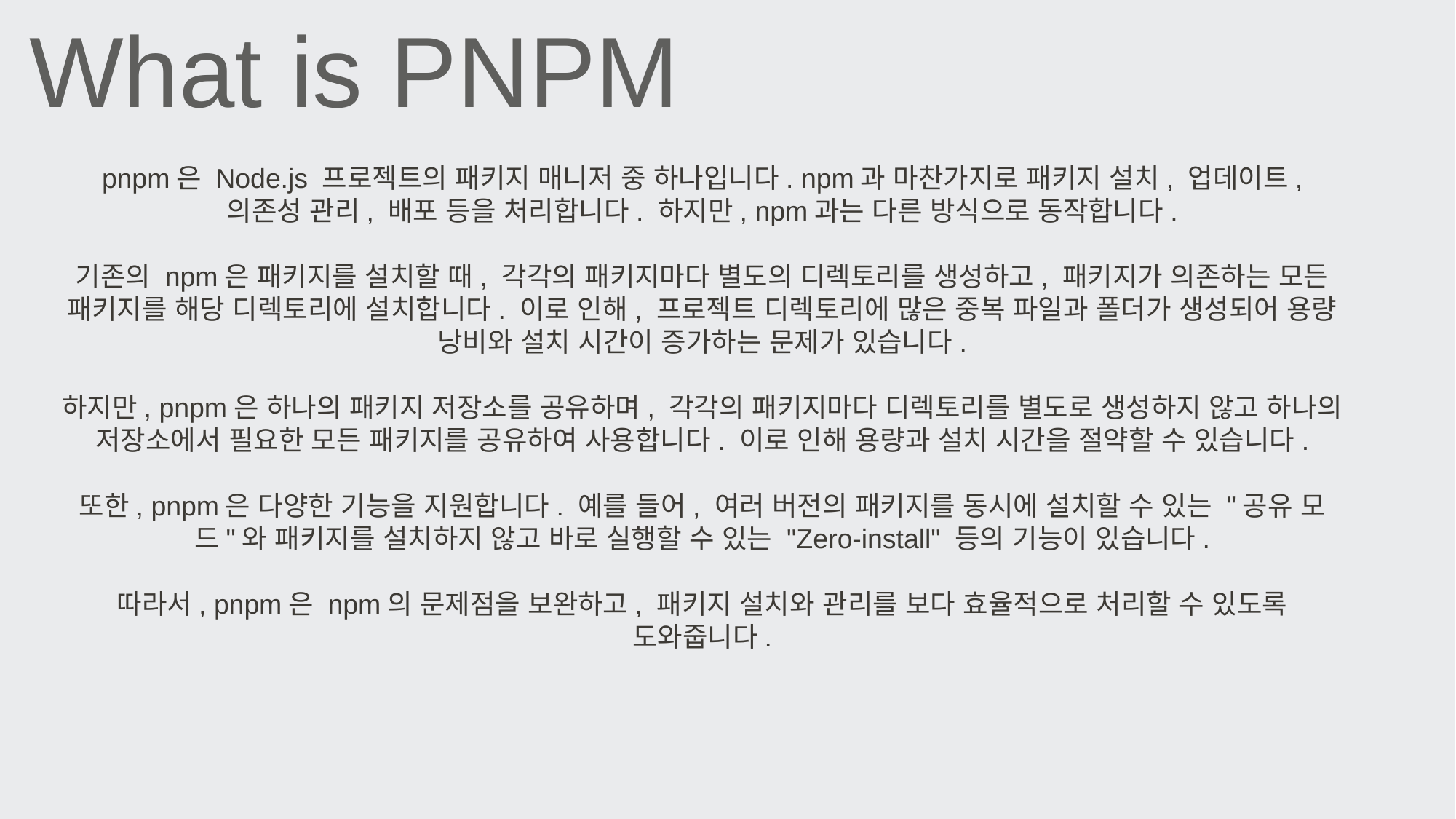

What is PNPM

pnpm은 Node.js 프로젝트의 패키지 매니저 중 하나입니다. npm과 마찬가지로 패키지 설치, 업데이트, 의존성 관리, 배포 등을 처리합니다. 하지만, npm과는 다른 방식으로 동작합니다.

기존의 npm은 패키지를 설치할 때, 각각의 패키지마다 별도의 디렉토리를 생성하고, 패키지가 의존하는 모든 패키지를 해당 디렉토리에 설치합니다. 이로 인해, 프로젝트 디렉토리에 많은 중복 파일과 폴더가 생성되어 용량 낭비와 설치 시간이 증가하는 문제가 있습니다.

하지만, pnpm은 하나의 패키지 저장소를 공유하며, 각각의 패키지마다 디렉토리를 별도로 생성하지 않고 하나의 저장소에서 필요한 모든 패키지를 공유하여 사용합니다. 이로 인해 용량과 설치 시간을 절약할 수 있습니다.

또한, pnpm은 다양한 기능을 지원합니다. 예를 들어, 여러 버전의 패키지를 동시에 설치할 수 있는 "공유 모드"와 패키지를 설치하지 않고 바로 실행할 수 있는 "Zero-install" 등의 기능이 있습니다.

따라서, pnpm은 npm의 문제점을 보완하고, 패키지 설치와 관리를 보다 효율적으로 처리할 수 있도록 도와줍니다.